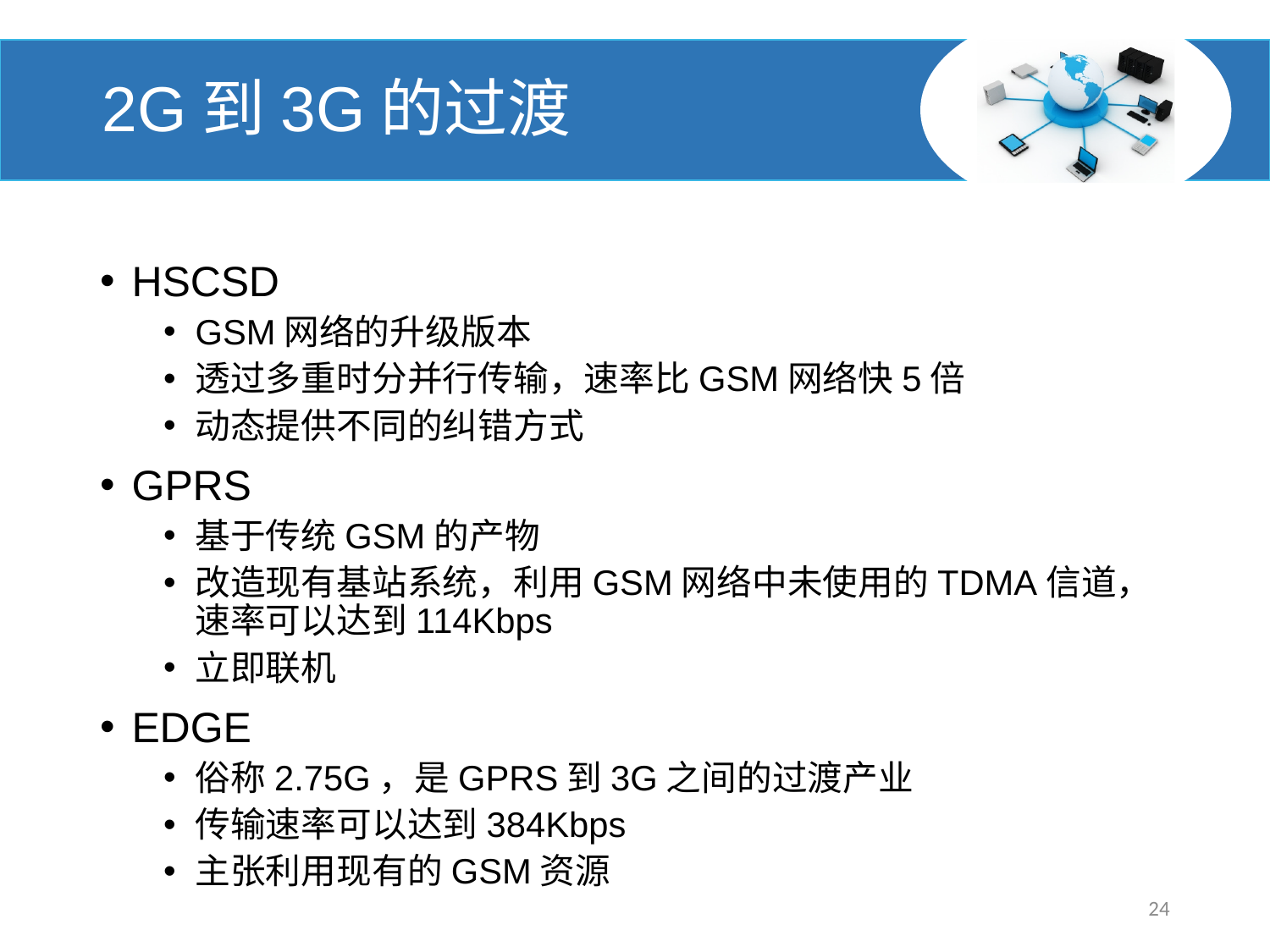

# 2G到3G的过渡
HSCSD
GSM网络的升级版本
透过多重时分并行传输，速率比GSM网络快5倍
动态提供不同的纠错方式
GPRS
基于传统GSM的产物
改造现有基站系统，利用GSM网络中未使用的TDMA信道，速率可以达到114Kbps
立即联机
EDGE
俗称2.75G，是GPRS到3G之间的过渡产业
传输速率可以达到384Kbps
主张利用现有的GSM资源

24